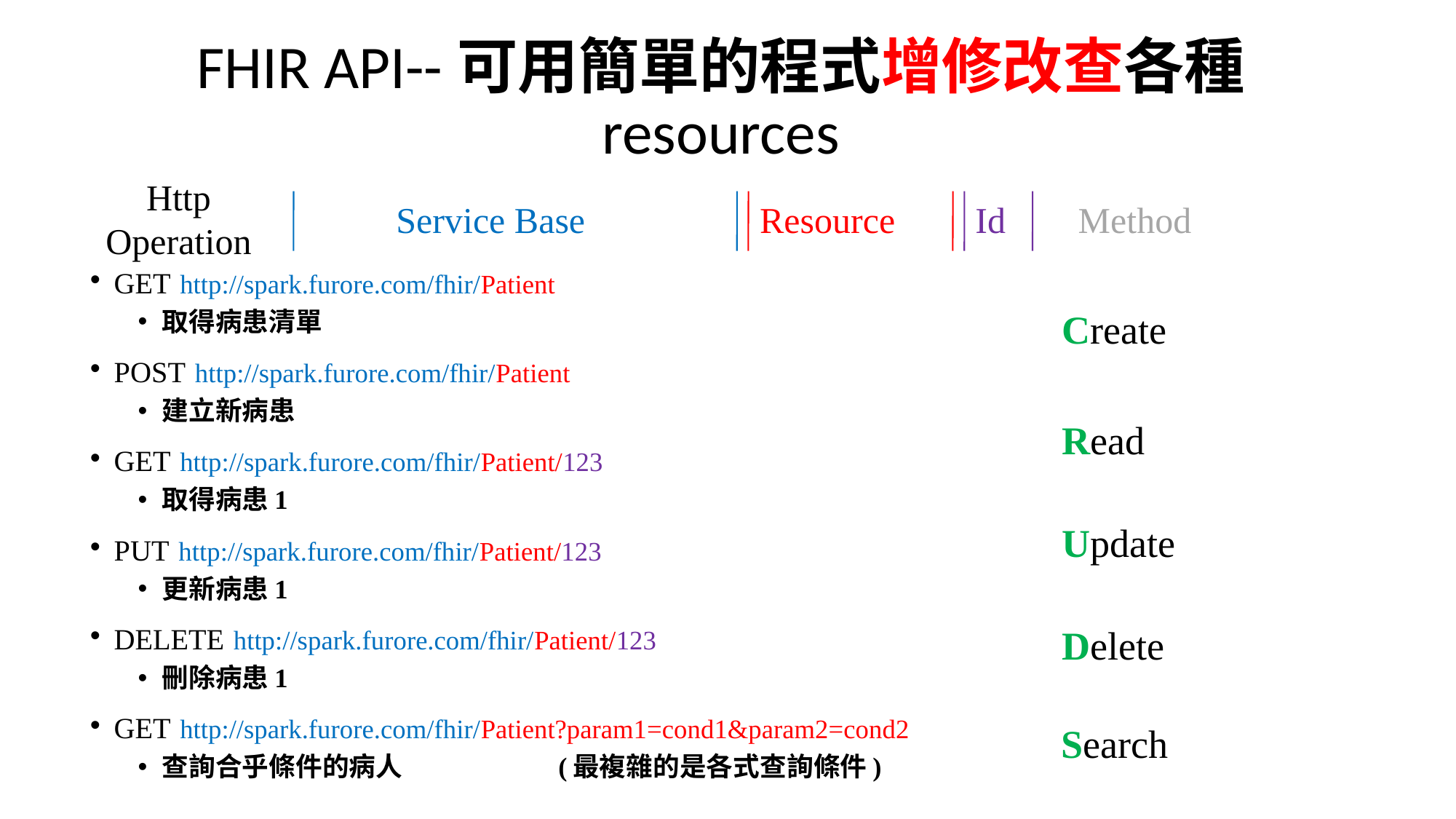

# FHIR API--可用簡單的程式增修改查各種 resources
Http
Operation
Service Base
Resource
Id
Method
GET http://spark.furore.com/fhir/Patient
取得病患清單
POST http://spark.furore.com/fhir/Patient
建立新病患
GET http://spark.furore.com/fhir/Patient/123
取得病患1
PUT http://spark.furore.com/fhir/Patient/123
更新病患1
DELETE http://spark.furore.com/fhir/Patient/123
刪除病患1
GET http://spark.furore.com/fhir/Patient?param1=cond1&param2=cond2
查詢合乎條件的病人                         (最複雜的是各式查詢條件)

Create
Read
Update
Delete
Search